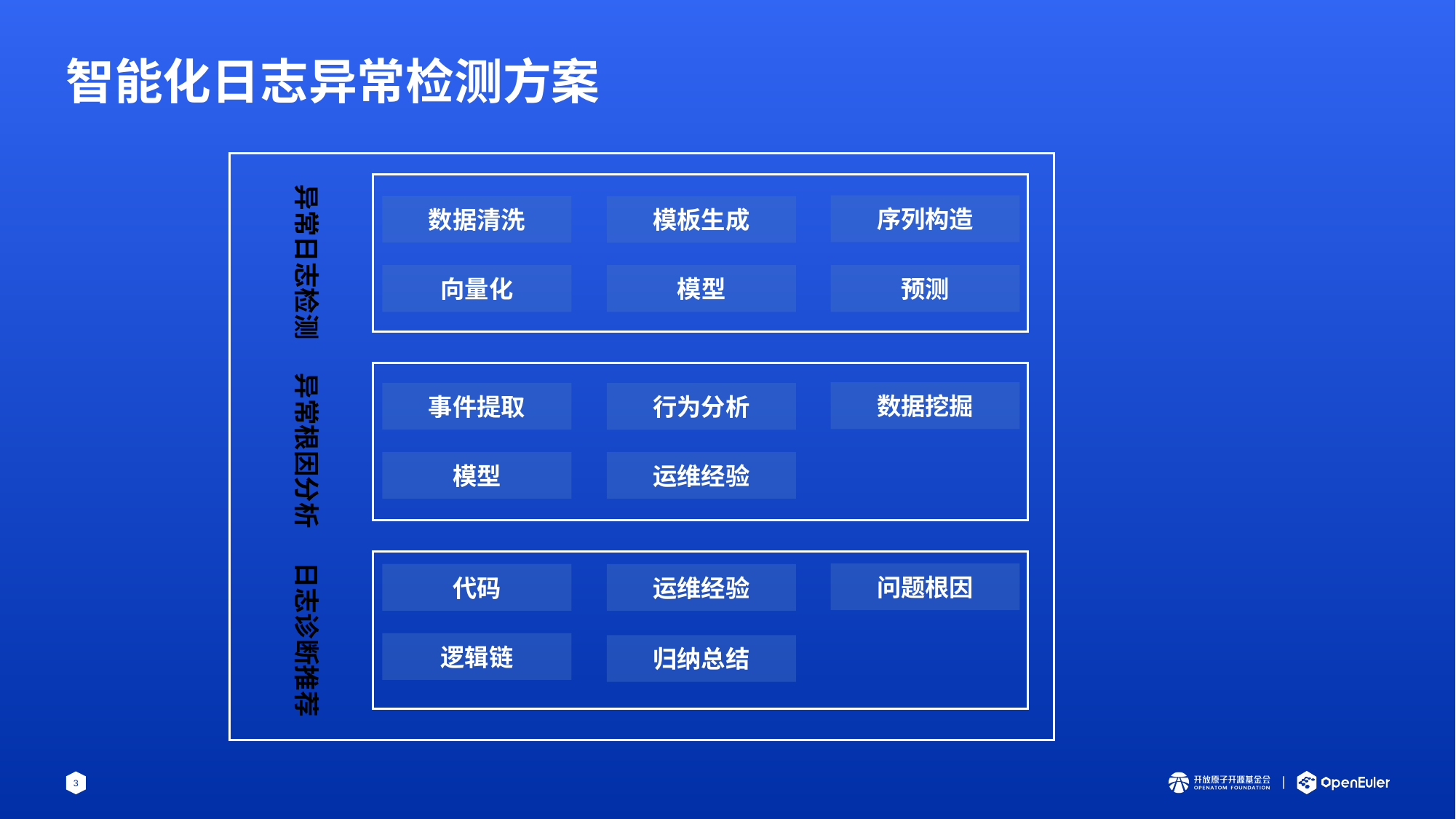

# 智能化日志异常检测方案

异常日志检测

序列构造
数据清洗
模板生成
向量化
模型
预测
异常根因分析

数据挖掘
事件提取
行为分析
模型
运维经验
日志诊断推荐

问题根因
代码
运维经验
逻辑链
归纳总结
3